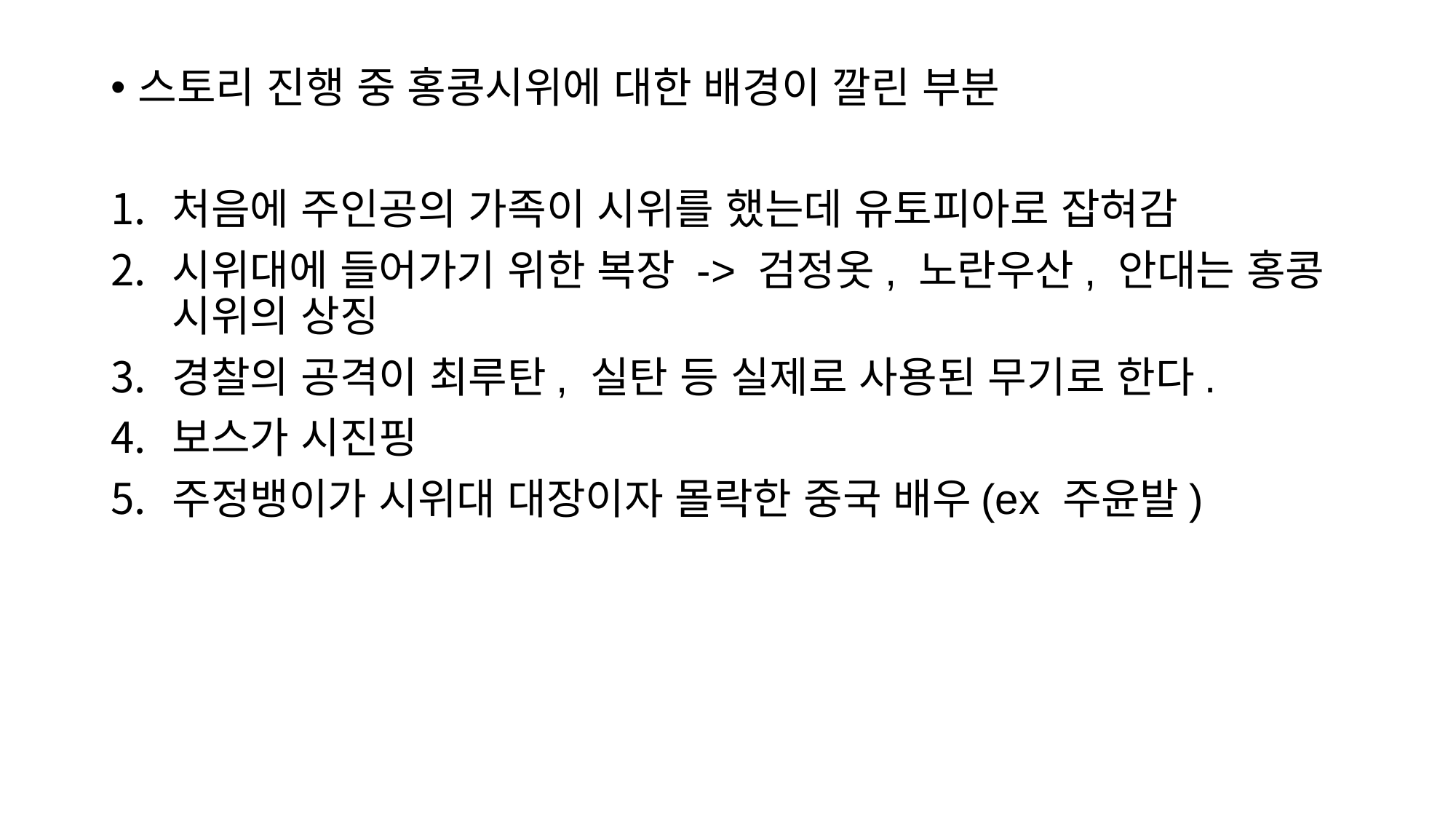

스토리 진행 중 홍콩시위에 대한 배경이 깔린 부분

처음에 주인공의 가족이 시위를 했는데 유토피아로 잡혀감
시위대에 들어가기 위한 복장 -> 검정옷, 노란우산, 안대는 홍콩 시위의 상징
경찰의 공격이 최루탄, 실탄 등 실제로 사용된 무기로 한다.
보스가 시진핑
주정뱅이가 시위대 대장이자 몰락한 중국 배우(ex 주윤발)